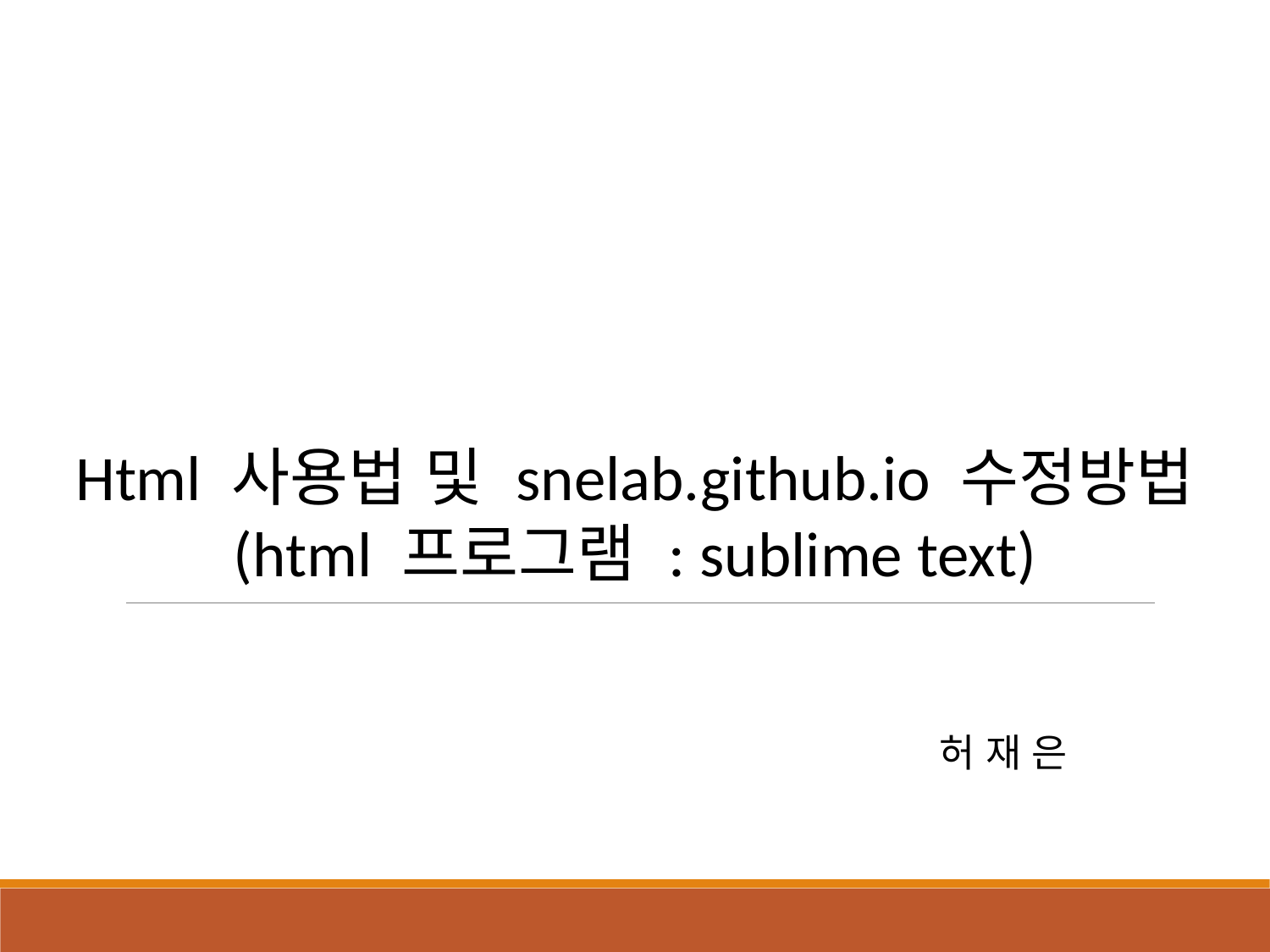

Html 사용법 및 snelab.github.io 수정방법
(html 프로그램 : sublime text)
허 재 은